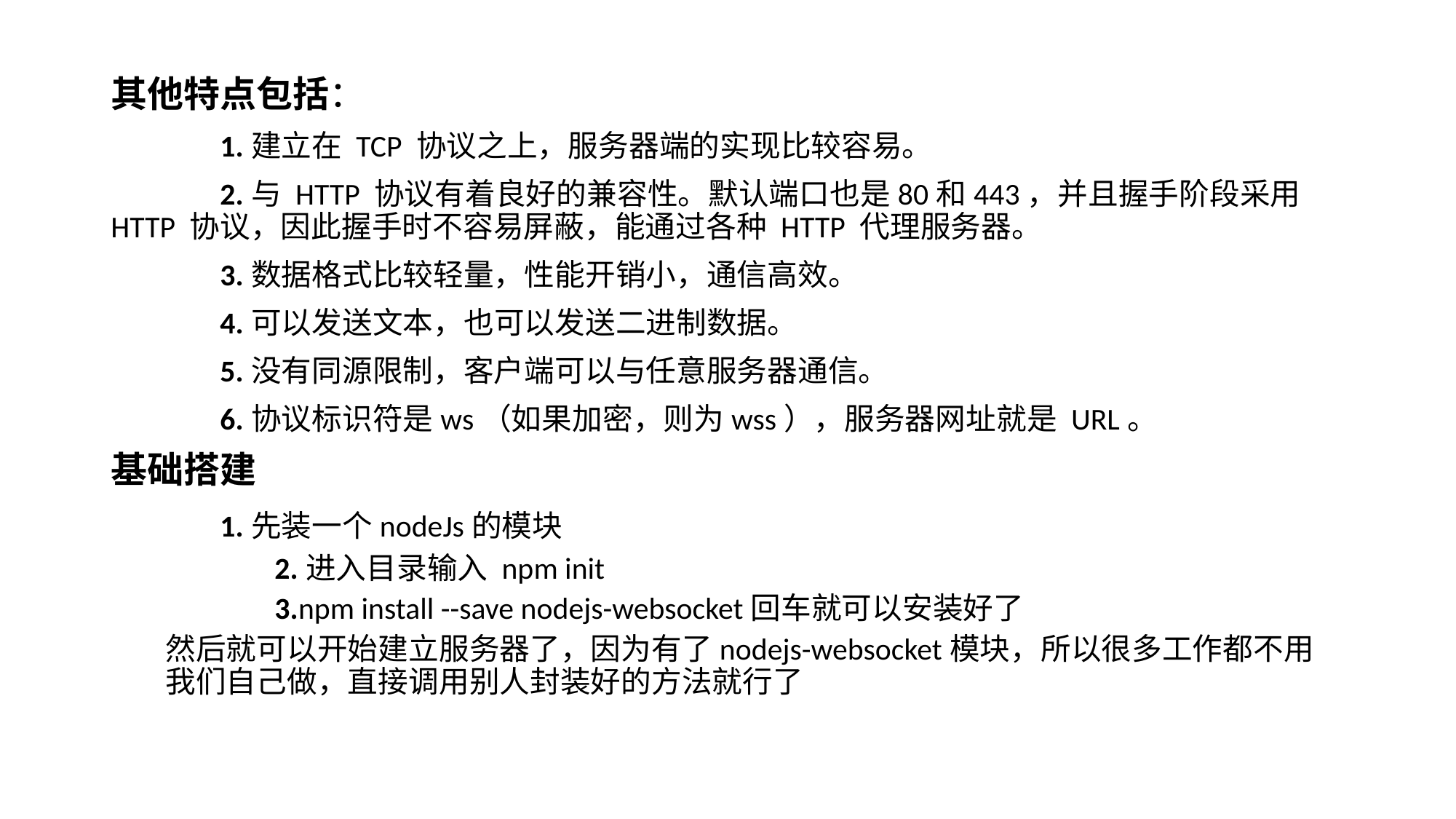

其他特点包括：
	1.建立在 TCP 协议之上，服务器端的实现比较容易。
	2.与 HTTP 协议有着良好的兼容性。默认端口也是80和443，并且握手阶段采用 HTTP 协议，因此握手时不容易屏蔽，能通过各种 HTTP 代理服务器。
	3.数据格式比较轻量，性能开销小，通信高效。
	4.可以发送文本，也可以发送二进制数据。
	5.没有同源限制，客户端可以与任意服务器通信。
	6.协议标识符是ws（如果加密，则为wss），服务器网址就是 URL。
基础搭建
	1.先装一个nodeJs的模块
	2.进入目录输入 npm init
	3.npm install --save nodejs-websocket回车就可以安装好了
然后就可以开始建立服务器了，因为有了nodejs-websocket模块，所以很多工作都不用我们自己做，直接调用别人封装好的方法就行了